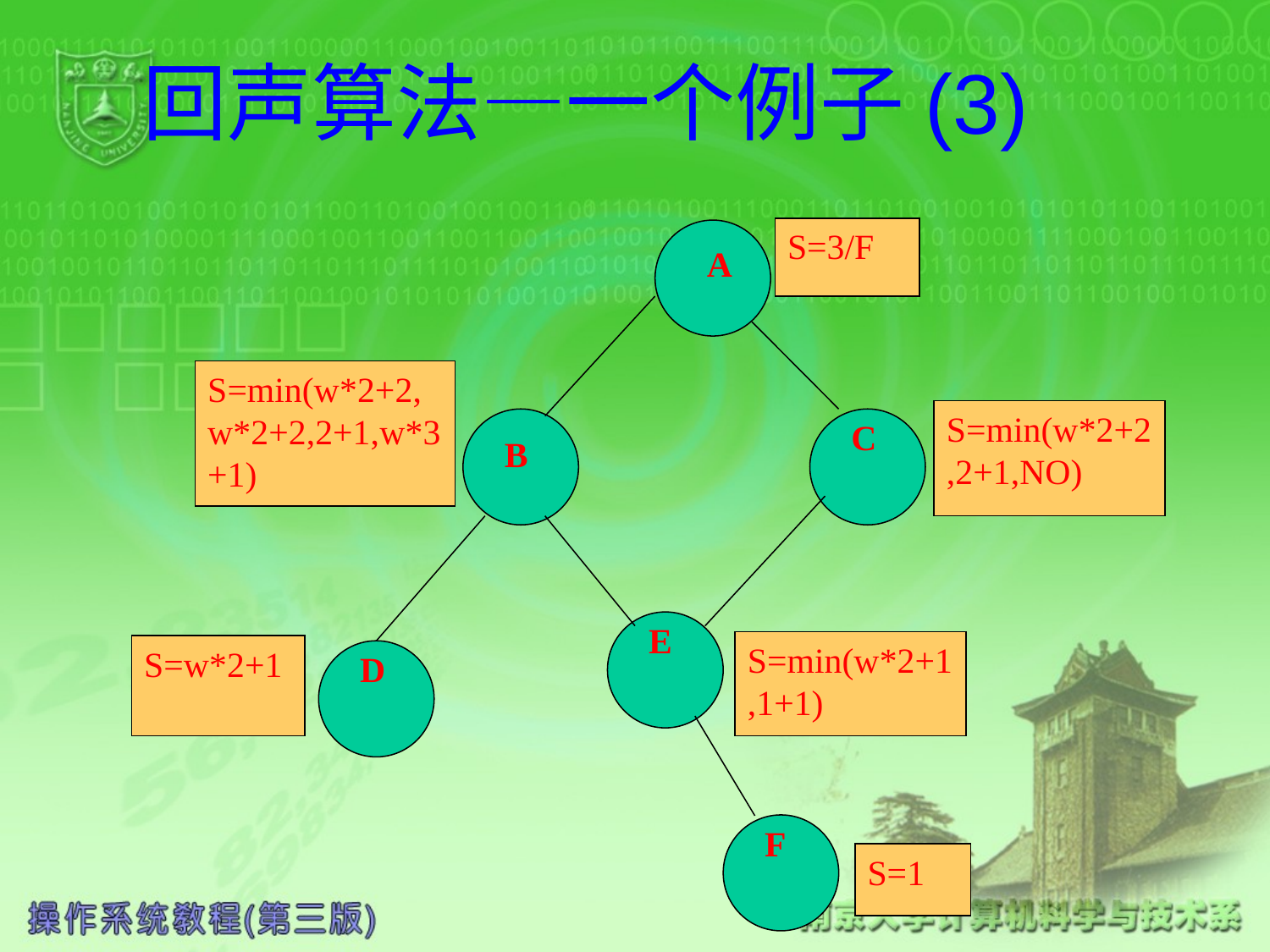

# 回声算法—一个例子(3)

S=3/F

A

S=min(w*2+2,w*2+2,2+1,w*3+1)
S=min(w*2+2,2+1,NO)

C
B

E
S=min(w*2+1,1+1)
S=w*2+1

D

F
S=1